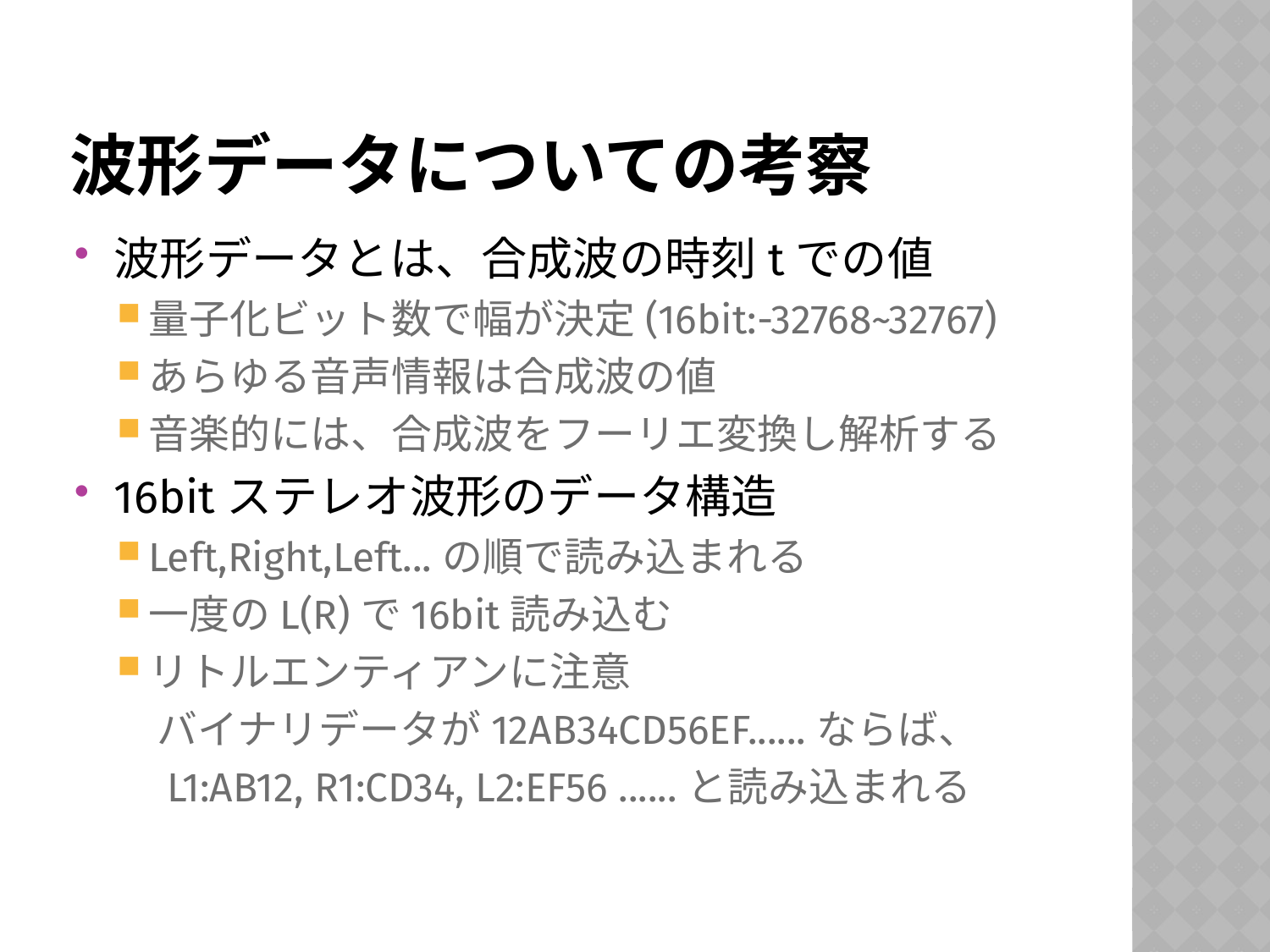

# 波形データについての考察
波形データとは、合成波の時刻tでの値
量子化ビット数で幅が決定(16bit:-32768~32767)
あらゆる音声情報は合成波の値
音楽的には、合成波をフーリエ変換し解析する
16bitステレオ波形のデータ構造
Left,Right,Left...の順で読み込まれる
一度のL(R)で16bit読み込む
リトルエンティアンに注意
　バイナリデータが12AB34CD56EF......ならば、
　L1:AB12, R1:CD34, L2:EF56 ......と読み込まれる